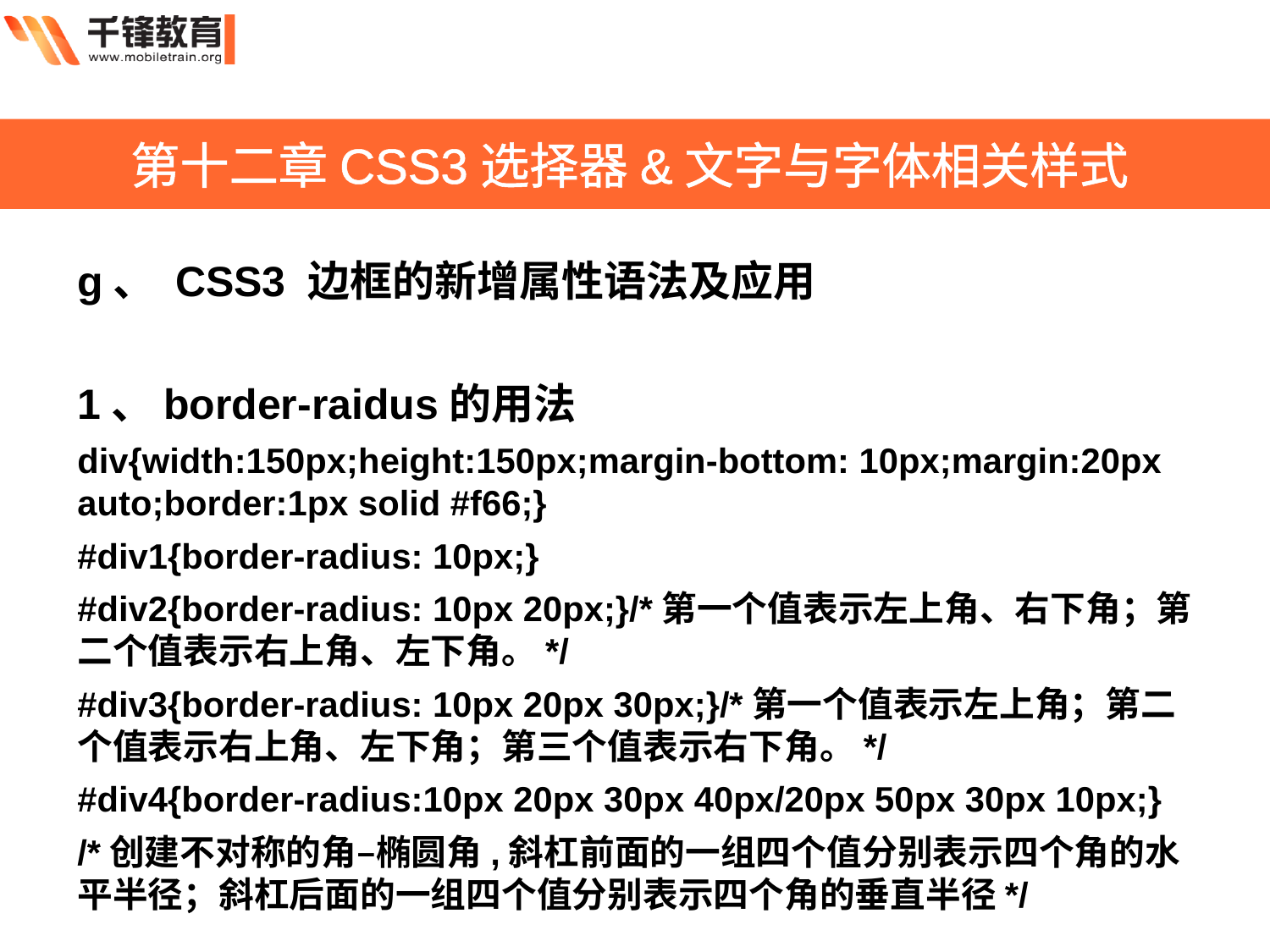

第十二章CSS3选择器&文字与字体相关样式
g、 CSS3 边框的新增属性语法及应用

1、border-raidus的用法
div{width:150px;height:150px;margin-bottom: 10px;margin:20px auto;border:1px solid #f66;}
#div1{border-radius: 10px;}
#div2{border-radius: 10px 20px;}/*第一个值表示左上角、右下角；第二个值表示右上角、左下角。*/
#div3{border-radius: 10px 20px 30px;}/*第一个值表示左上角；第二个值表示右上角、左下角；第三个值表示右下角。*/
#div4{border-radius:10px 20px 30px 40px/20px 50px 30px 10px;}
/*创建不对称的角–椭圆角,斜杠前面的一组四个值分别表示四个角的水平半径；斜杠后面的一组四个值分别表示四个角的垂直半径*/